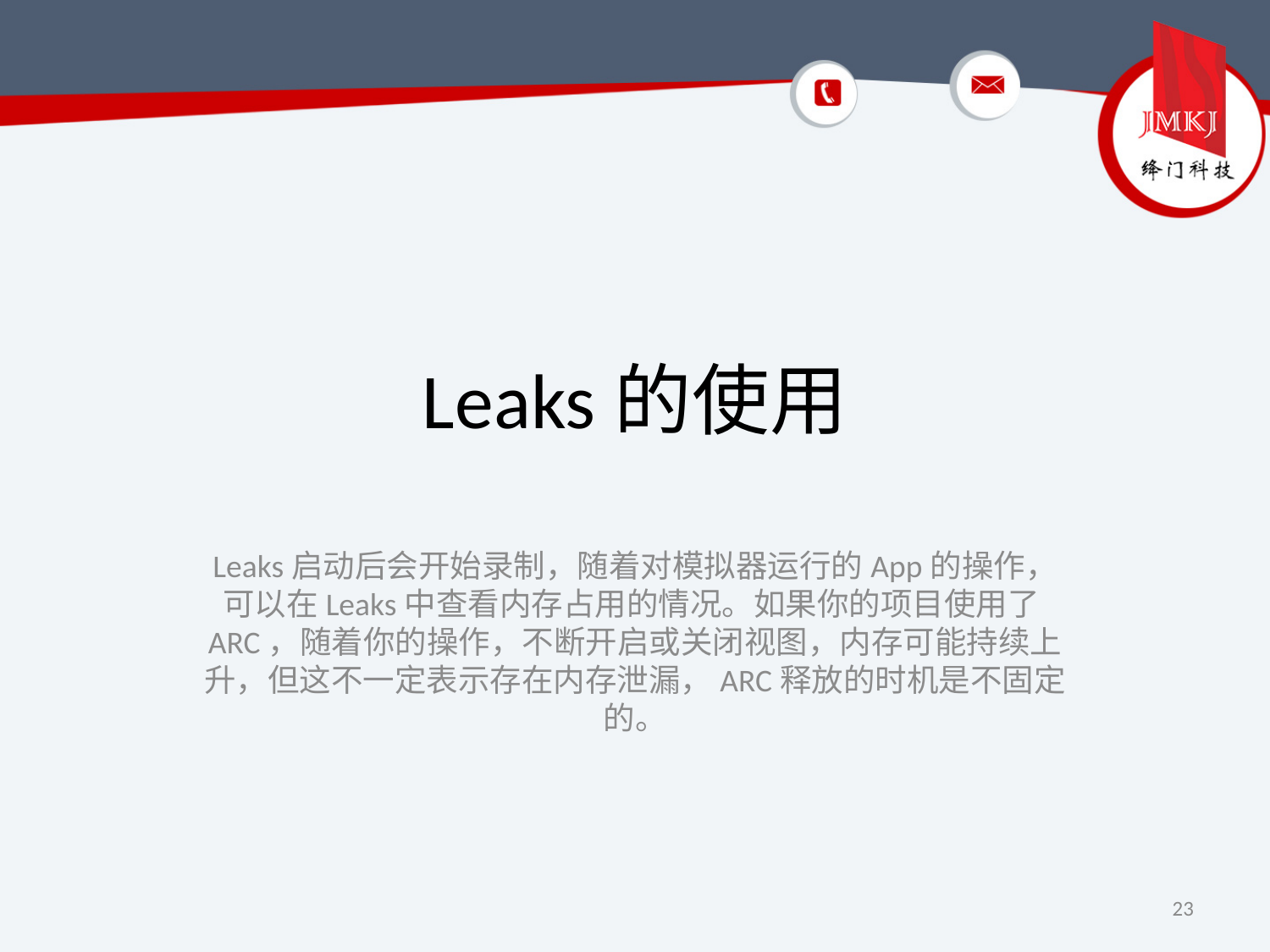

# Leaks的使用
Leaks启动后会开始录制，随着对模拟器运行的App的操作，可以在Leaks中查看内存占用的情况。如果你的项目使用了ARC，随着你的操作，不断开启或关闭视图，内存可能持续上升，但这不一定表示存在内存泄漏，ARC释放的时机是不固定的。

23